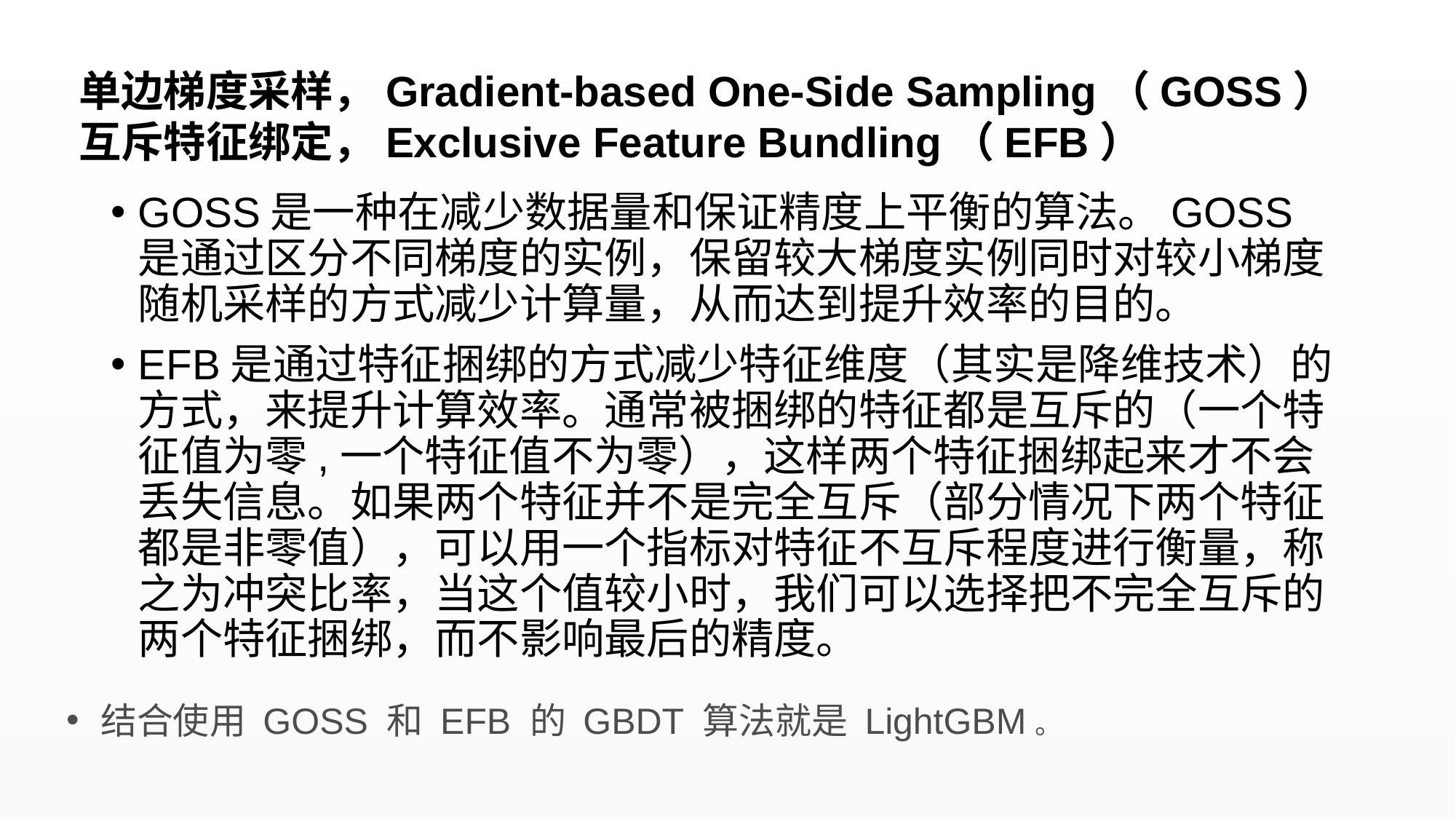

单边梯度采样，Gradient-based One-Side Sampling（GOSS）
互斥特征绑定，Exclusive Feature Bundling（EFB）
GOSS是一种在减少数据量和保证精度上平衡的算法。GOSS是通过区分不同梯度的实例，保留较大梯度实例同时对较小梯度随机采样的方式减少计算量，从而达到提升效率的目的。
EFB是通过特征捆绑的方式减少特征维度（其实是降维技术）的方式，来提升计算效率。通常被捆绑的特征都是互斥的（一个特征值为零,一个特征值不为零），这样两个特征捆绑起来才不会丢失信息。如果两个特征并不是完全互斥（部分情况下两个特征都是非零值），可以用一个指标对特征不互斥程度进行衡量，称之为冲突比率，当这个值较小时，我们可以选择把不完全互斥的两个特征捆绑，而不影响最后的精度。
结合使用 GOSS 和 EFB 的 GBDT 算法就是 LightGBM。